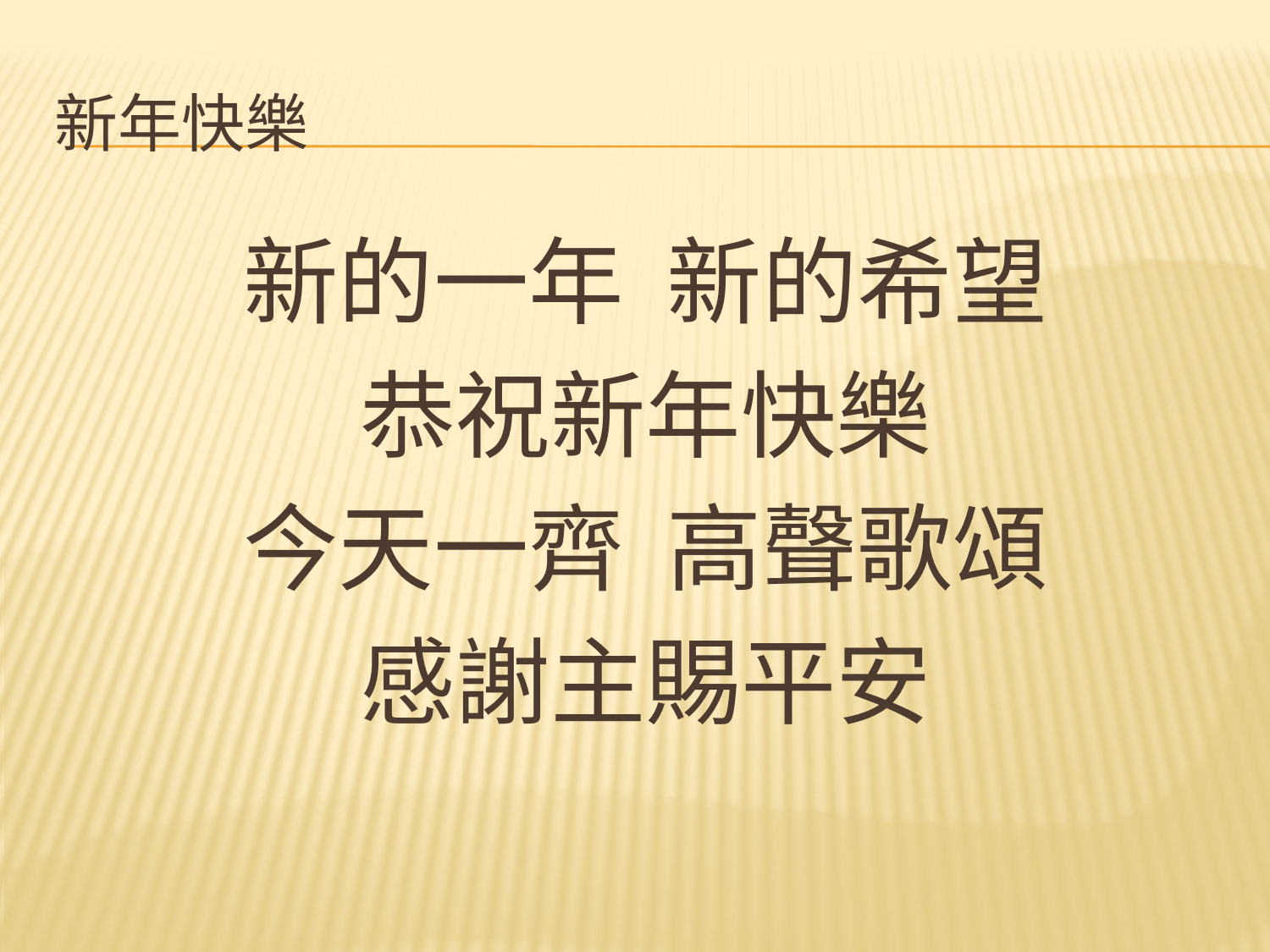

# 新年快樂
新的一年  新的希望
恭祝新年快樂
今天一齊  高聲歌頌
感謝主賜平安